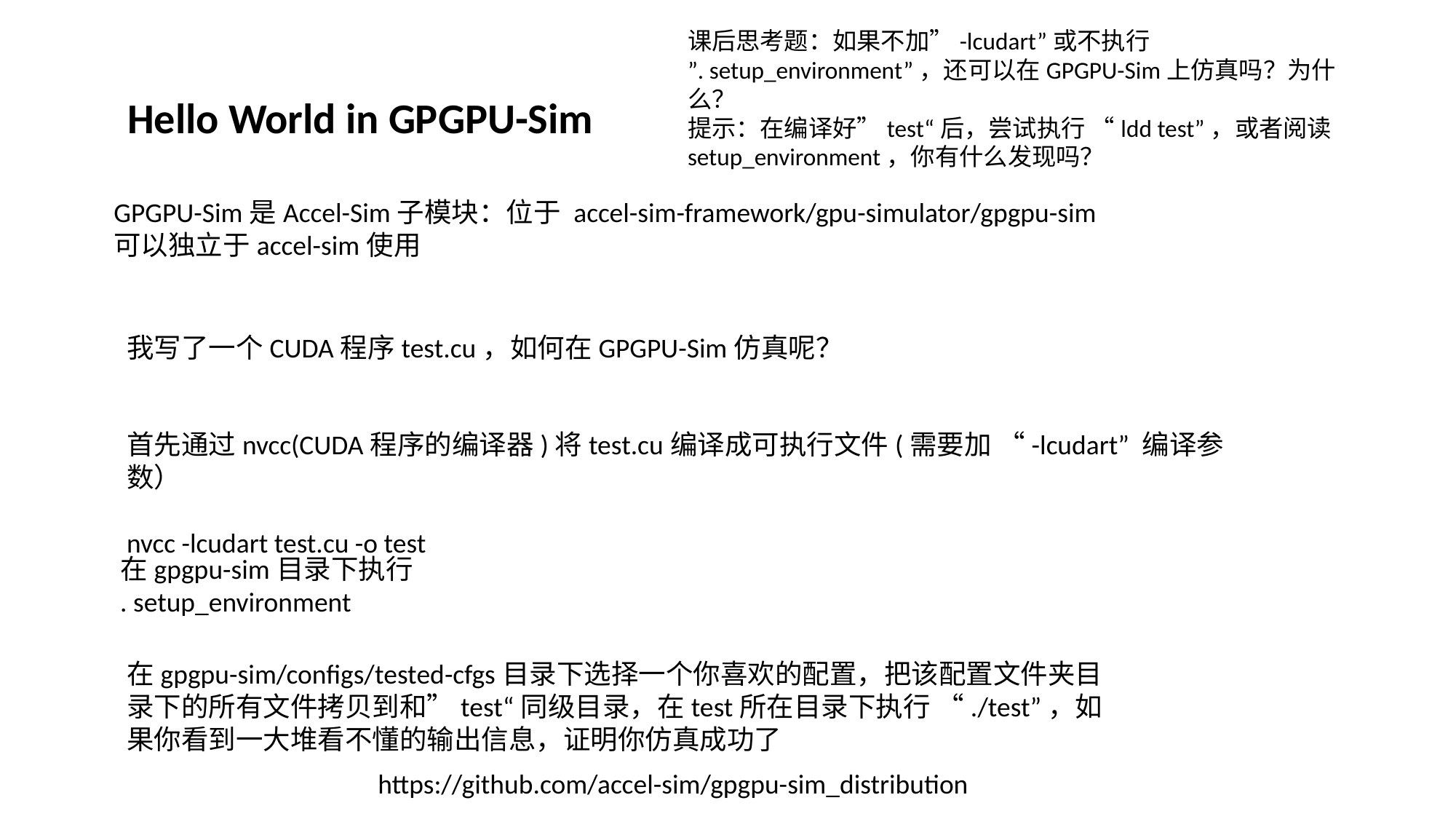

课后思考题：如果不加”-lcudart”或不执行
”. setup_environment”，还可以在GPGPU-Sim上仿真吗？为什么？
提示：在编译好”test“后，尝试执行 “ldd test”，或者阅读setup_environment，你有什么发现吗？
Hello World in GPGPU-Sim
GPGPU-Sim是Accel-Sim子模块：位于 accel-sim-framework/gpu-simulator/gpgpu-sim
可以独立于accel-sim使用
我写了一个CUDA程序test.cu，如何在GPGPU-Sim仿真呢？
首先通过nvcc(CUDA程序的编译器)将test.cu编译成可执行文件(需要加 “-lcudart” 编译参数）

nvcc -lcudart test.cu -o test
在gpgpu-sim目录下执行
. setup_environment
在gpgpu-sim/configs/tested-cfgs目录下选择一个你喜欢的配置，把该配置文件夹目录下的所有文件拷贝到和”test“同级目录，在test所在目录下执行 “./test”，如果你看到一大堆看不懂的输出信息，证明你仿真成功了
https://github.com/accel-sim/gpgpu-sim_distribution